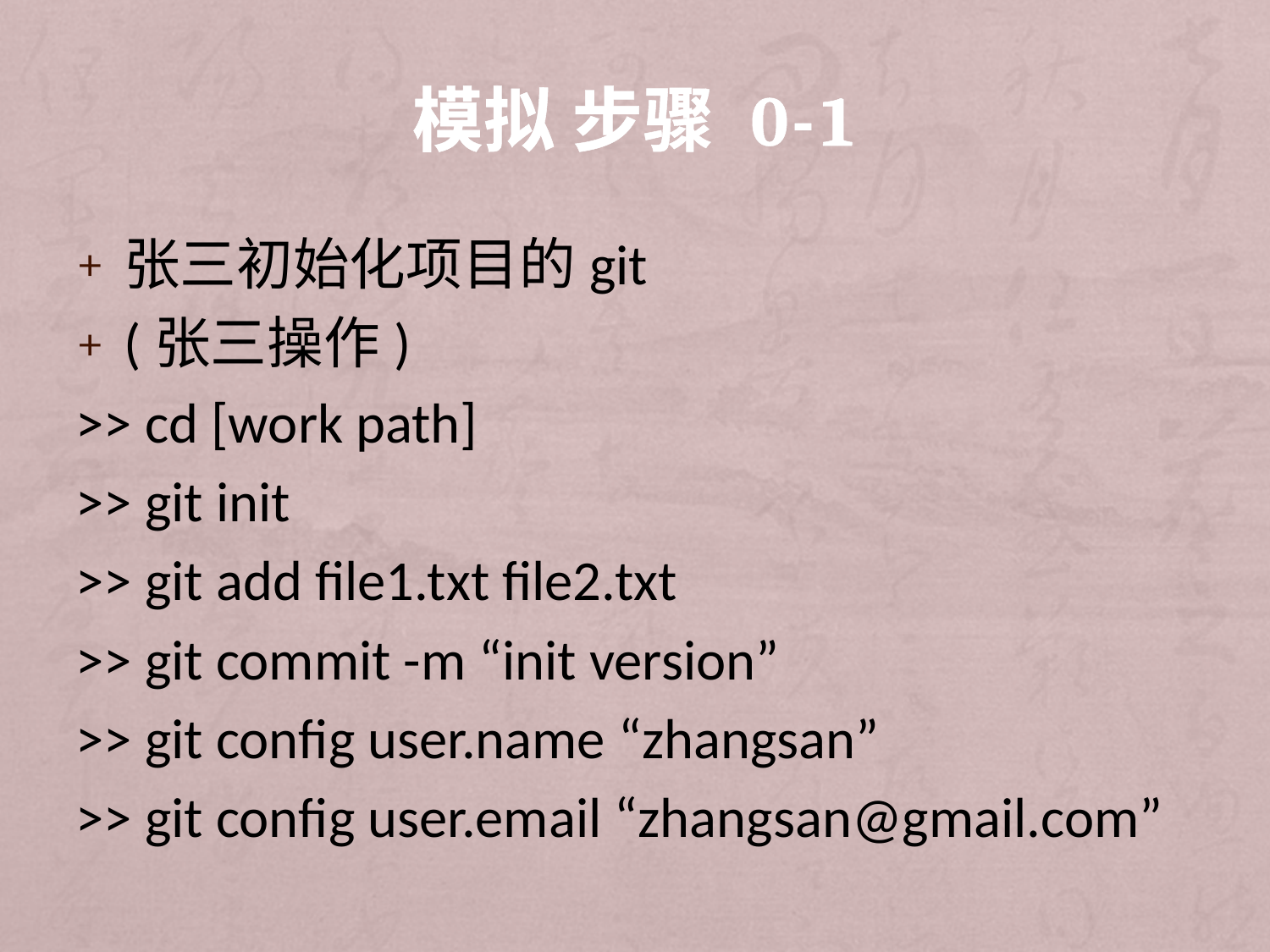

# 模拟 步骤 0-1
张三初始化项目的git
(张三操作)
>> cd [work path]
>> git init
>> git add file1.txt file2.txt
>> git commit -m “init version”
>> git config user.name “zhangsan”
>> git config user.email “zhangsan@gmail.com”